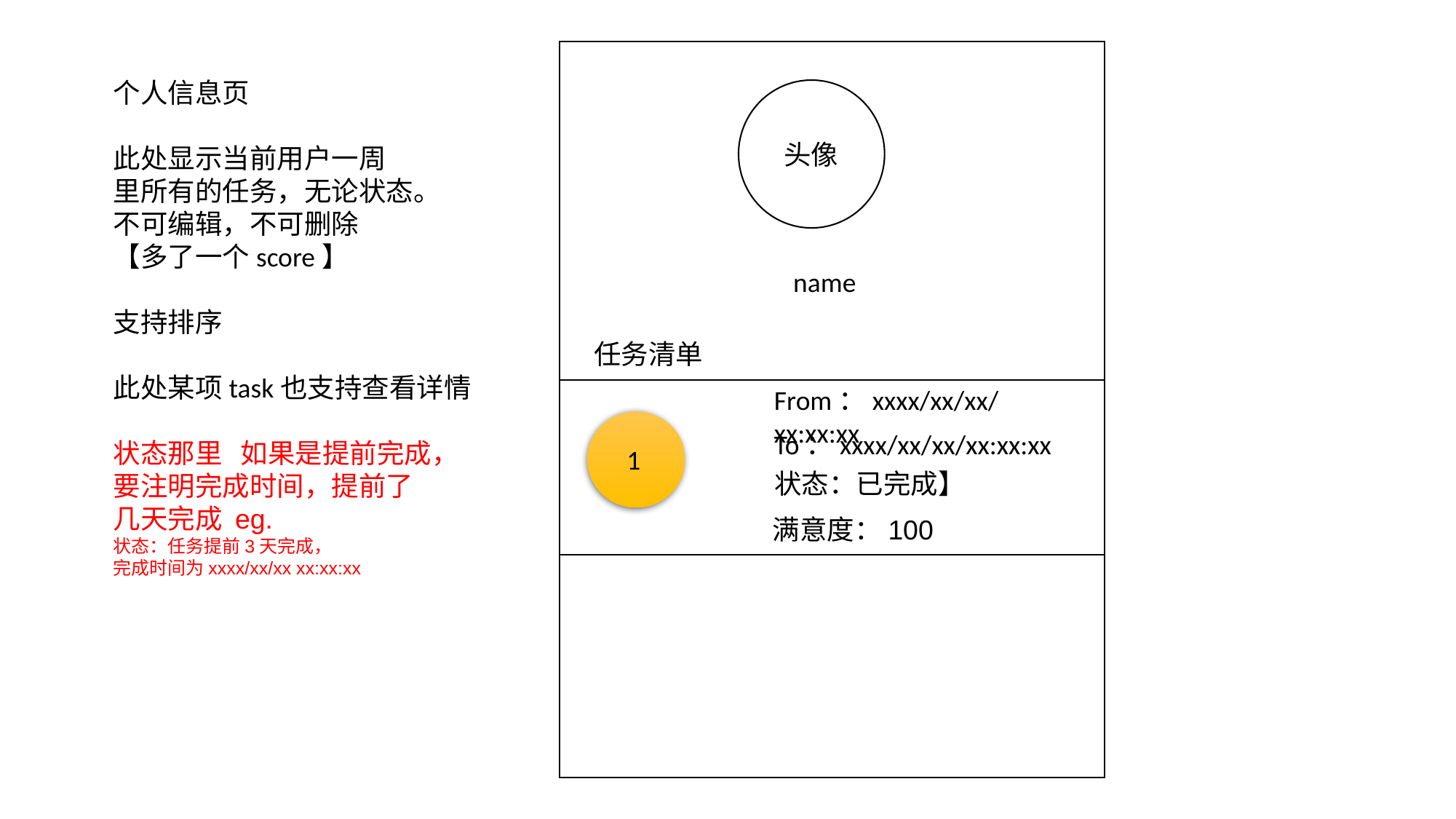

个人信息页

此处显示当前用户一周
里所有的任务，无论状态。
不可编辑，不可删除
【多了一个score】

支持排序

此处某项task也支持查看详情

状态那里   如果是提前完成，
要注明完成时间，提前了
几天完成 eg.
状态：任务提前3天完成，
完成时间为xxxx/xx/xx xx:xx:xx

头像
name
任务清单
From：xxxx/xx/xx/xx:xx:xx

To：xxxx/xx/xx/xx:xx:xx
1
状态：已完成】
满意度：100